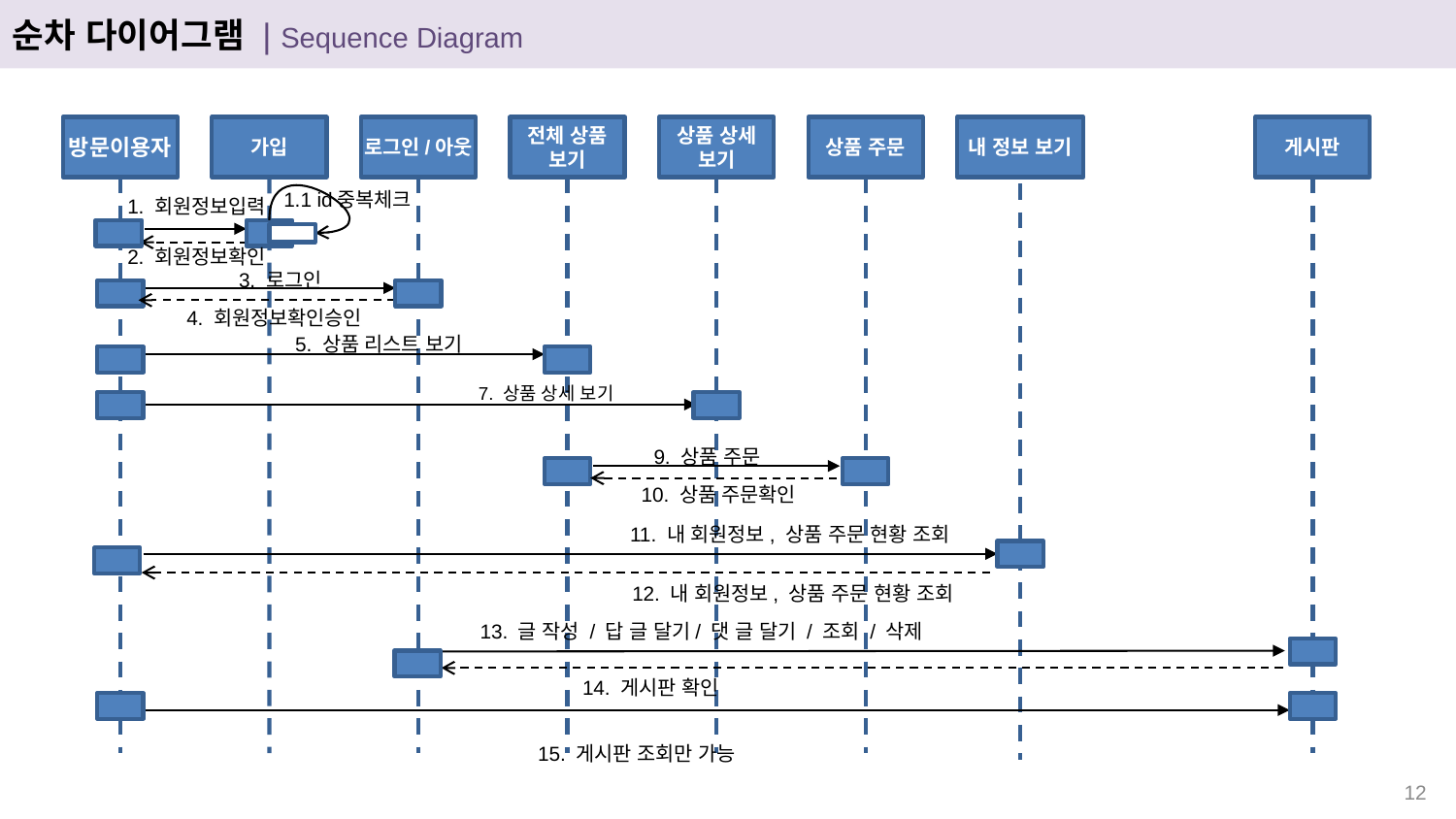

순차 다이어그램 | Sequence Diagram
방문이용자
가입
로그인/아웃
전체 상품 보기
상품 상세 보기
상품 주문
내 정보 보기
게시판
1.1 id중복체크
1. 회원정보입력

2. 회원정보확인
3. 로그인

4. 회원정보확인승인
5. 상품 리스트 보기

7. 상품 상세 보기

9. 상품 주문

10. 상품 주문확인
11. 내 회원정보, 상품 주문 현황 조회

12. 내 회원정보, 상품 주문 현황 조회
13. 글 작성 / 답 글 달기/ 댓 글 달기 / 조회 / 삭제

14. 게시판 확인

15. 게시판 조회만 가능
12